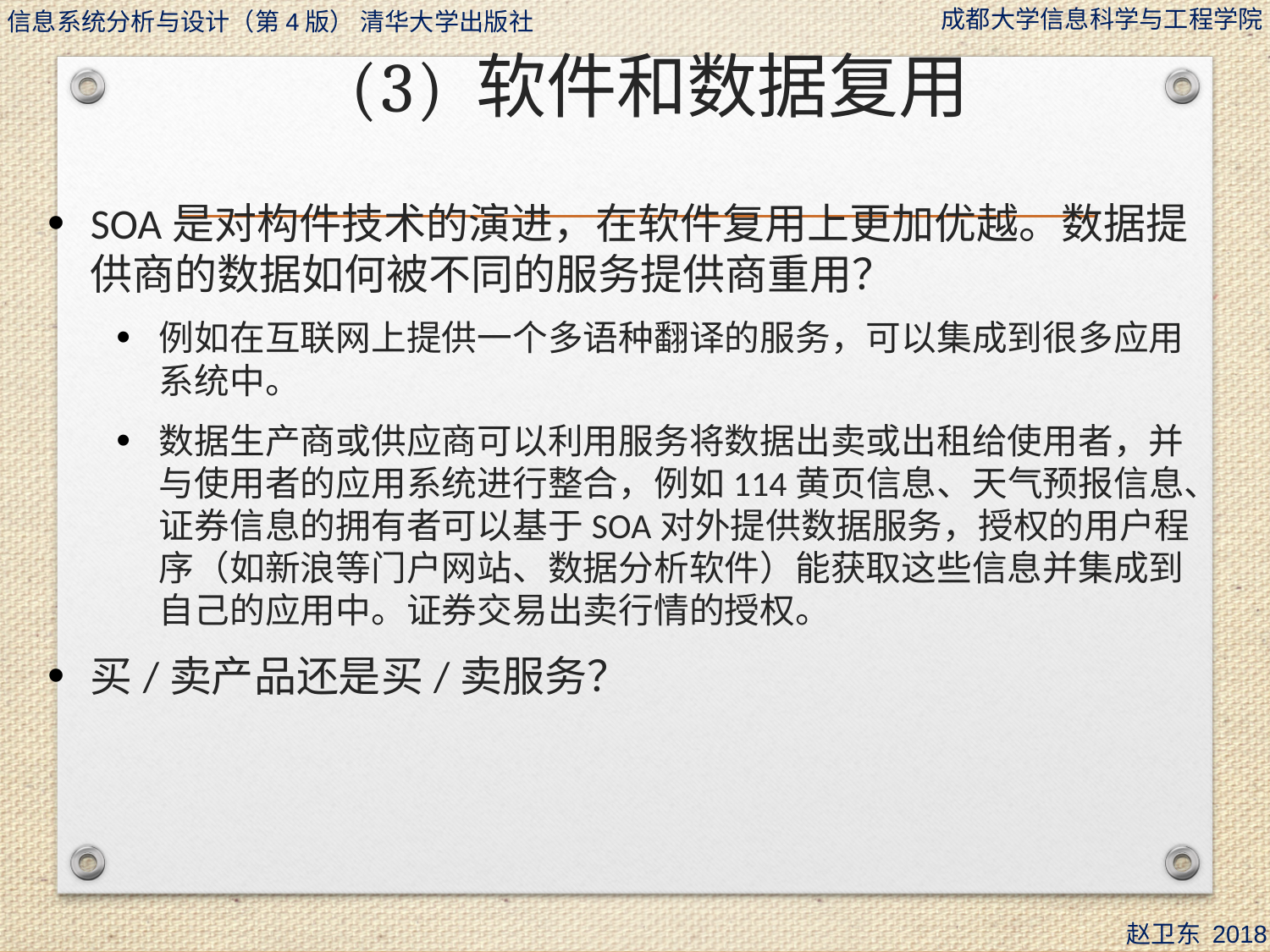

# (3) 软件和数据复用
SOA是对构件技术的演进，在软件复用上更加优越。数据提供商的数据如何被不同的服务提供商重用？
例如在互联网上提供一个多语种翻译的服务，可以集成到很多应用系统中。
数据生产商或供应商可以利用服务将数据出卖或出租给使用者，并与使用者的应用系统进行整合，例如114黄页信息、天气预报信息、证券信息的拥有者可以基于SOA对外提供数据服务，授权的用户程序（如新浪等门户网站、数据分析软件）能获取这些信息并集成到自己的应用中。证券交易出卖行情的授权。
买/卖产品还是买/卖服务？